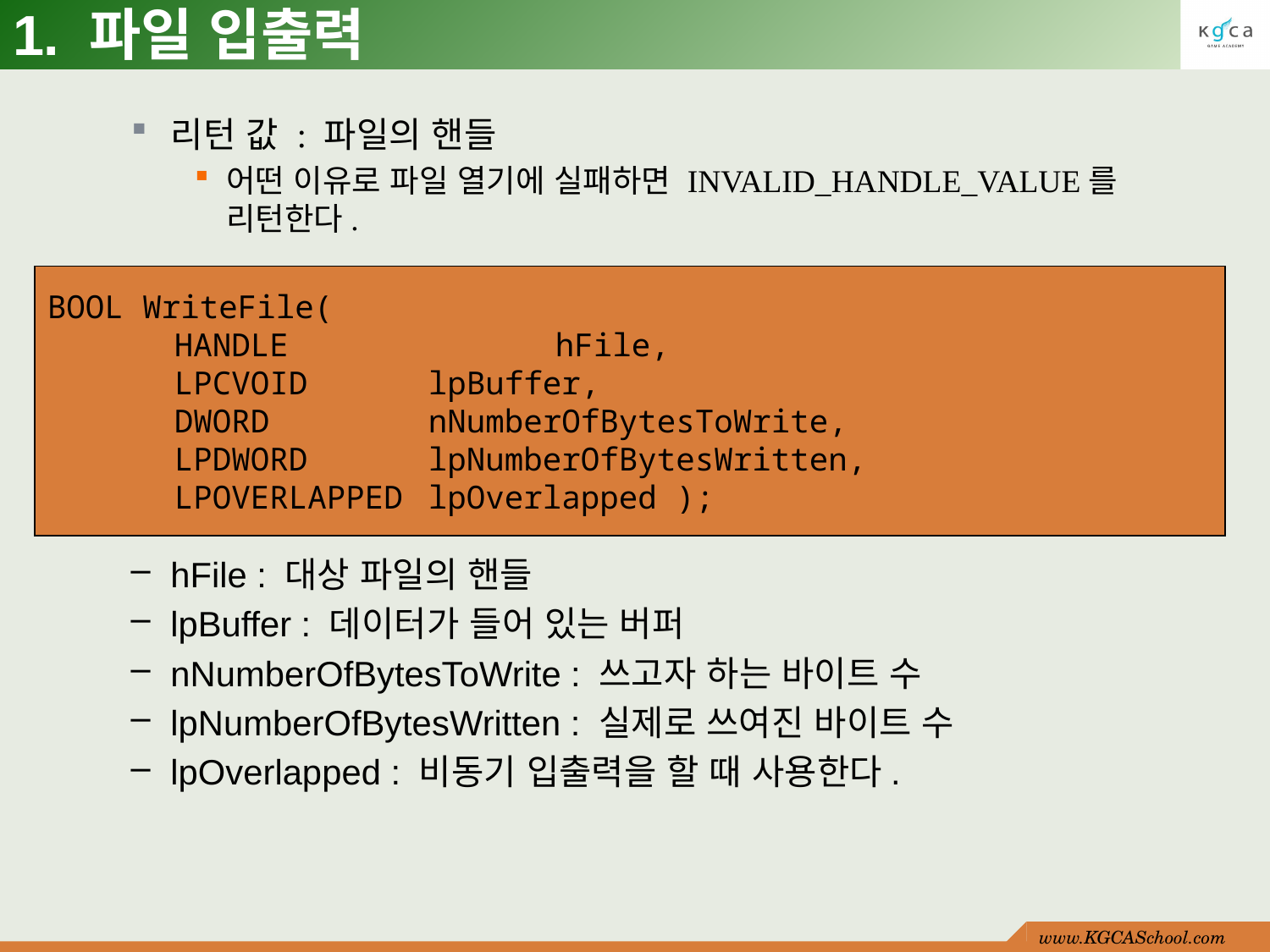

# 1. 파일 입출력
리턴 값 : 파일의 핸들
어떤 이유로 파일 열기에 실패하면 INVALID_HANDLE_VALUE를 리턴한다.
BOOL WriteFile(
	HANDLE 		hFile,
	LPCVOID 	lpBuffer,
	DWORD 		nNumberOfBytesToWrite,
	LPDWORD 	lpNumberOfBytesWritten,
	LPOVERLAPPED 	lpOverlapped );
hFile : 대상 파일의 핸들
lpBuffer : 데이터가 들어 있는 버퍼
nNumberOfBytesToWrite : 쓰고자 하는 바이트 수
lpNumberOfBytesWritten : 실제로 쓰여진 바이트 수
lpOverlapped : 비동기 입출력을 할 때 사용한다.